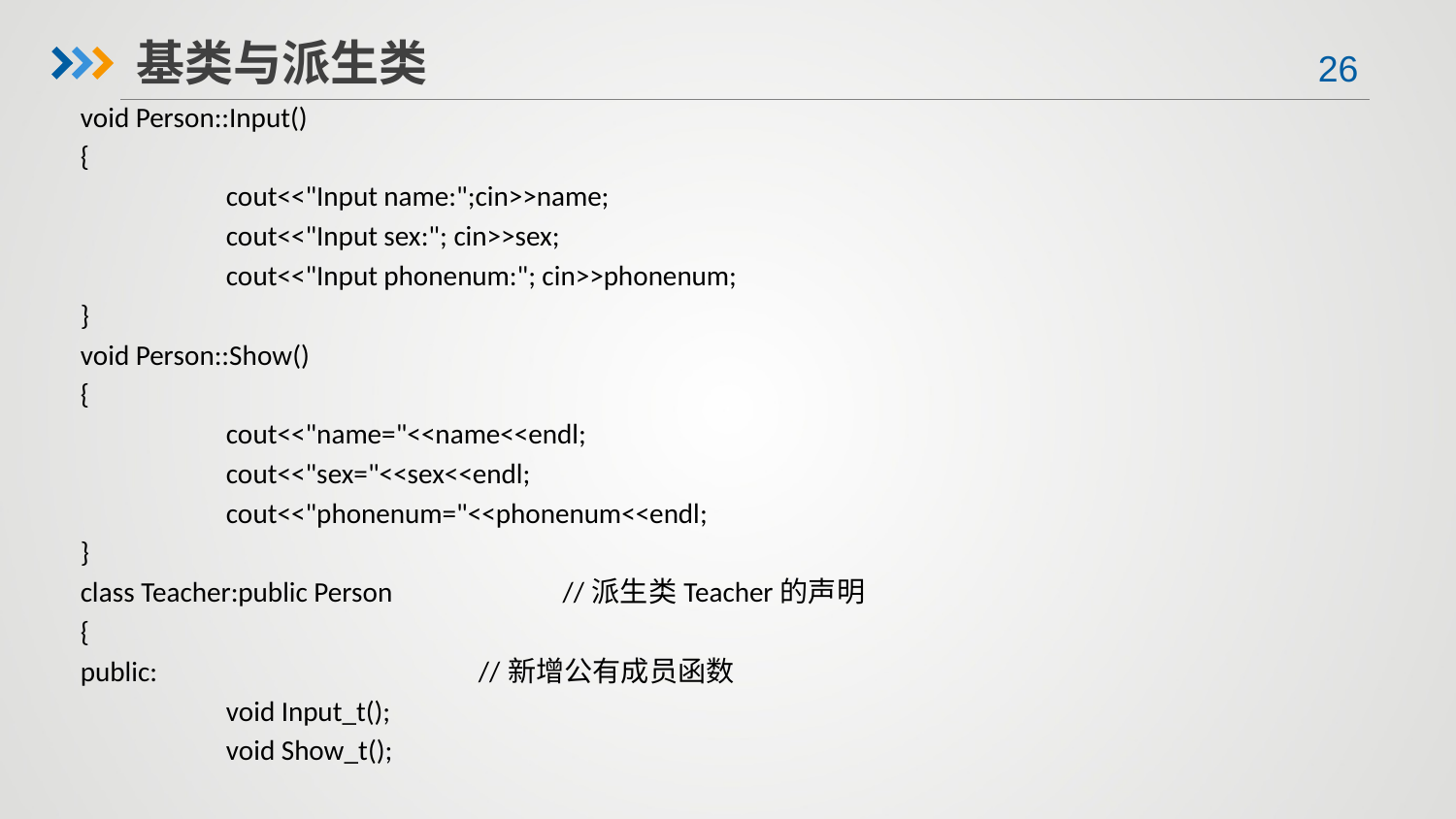

基类与派生类
void Person::Input()
{
	cout<<"Input name:";cin>>name;
	cout<<"Input sex:"; cin>>sex;
	cout<<"Input phonenum:"; cin>>phonenum;
}
void Person::Show()
{
	cout<<"name="<<name<<endl;
	cout<<"sex="<<sex<<endl;
	cout<<"phonenum="<<phonenum<<endl;
}
class Teacher:public Person                           //派生类Teacher的声明
{
public:                                                   //新增公有成员函数
	void Input_t();
	void Show_t();